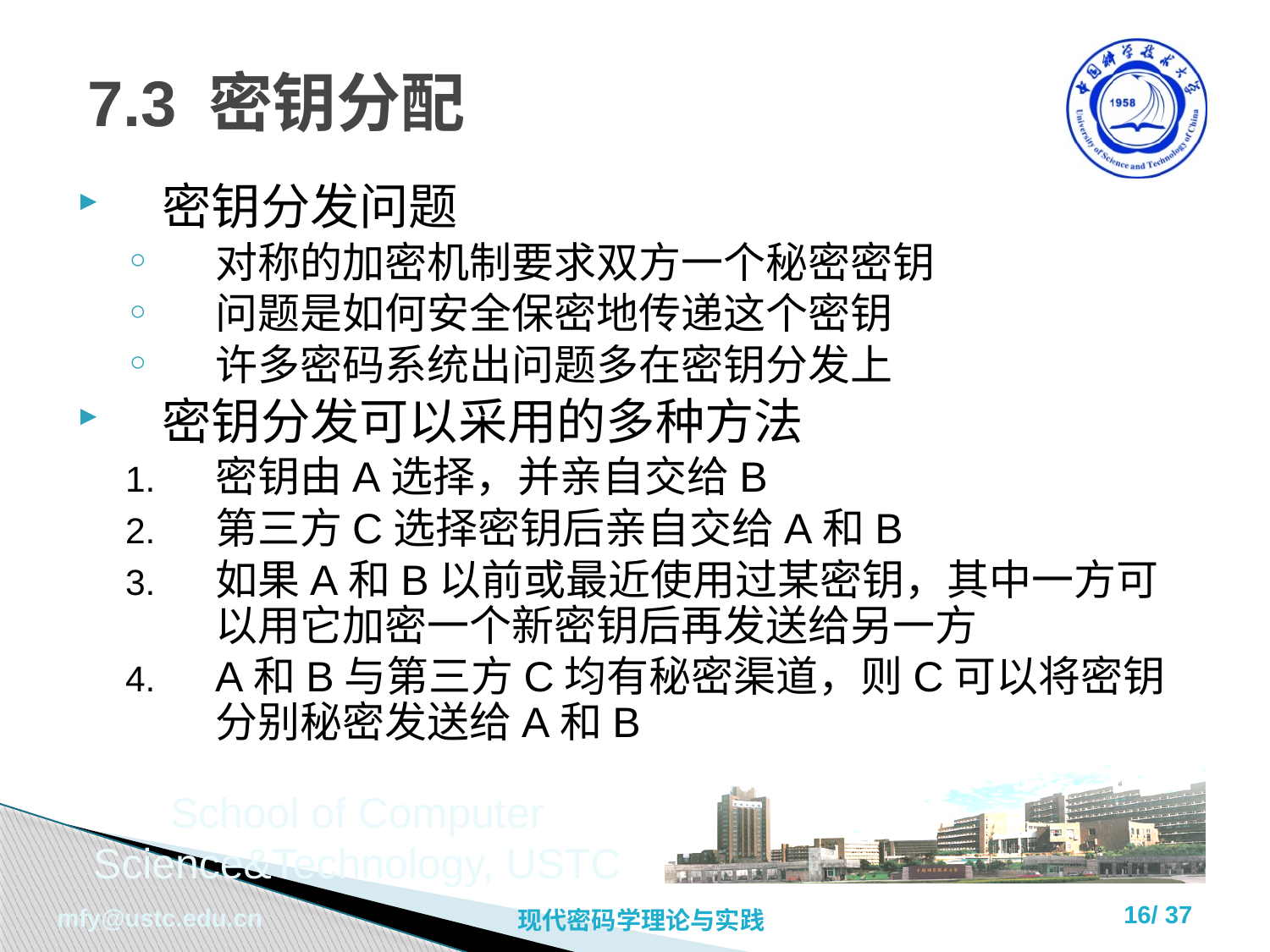

# 7.3 密钥分配
密钥分发问题
对称的加密机制要求双方一个秘密密钥
问题是如何安全保密地传递这个密钥
许多密码系统出问题多在密钥分发上
密钥分发可以采用的多种方法
密钥由A选择，并亲自交给B
第三方C选择密钥后亲自交给A和B
如果A和B以前或最近使用过某密钥，其中一方可以用它加密一个新密钥后再发送给另一方
A和B与第三方C均有秘密渠道，则C可以将密钥分别秘密发送给A和B